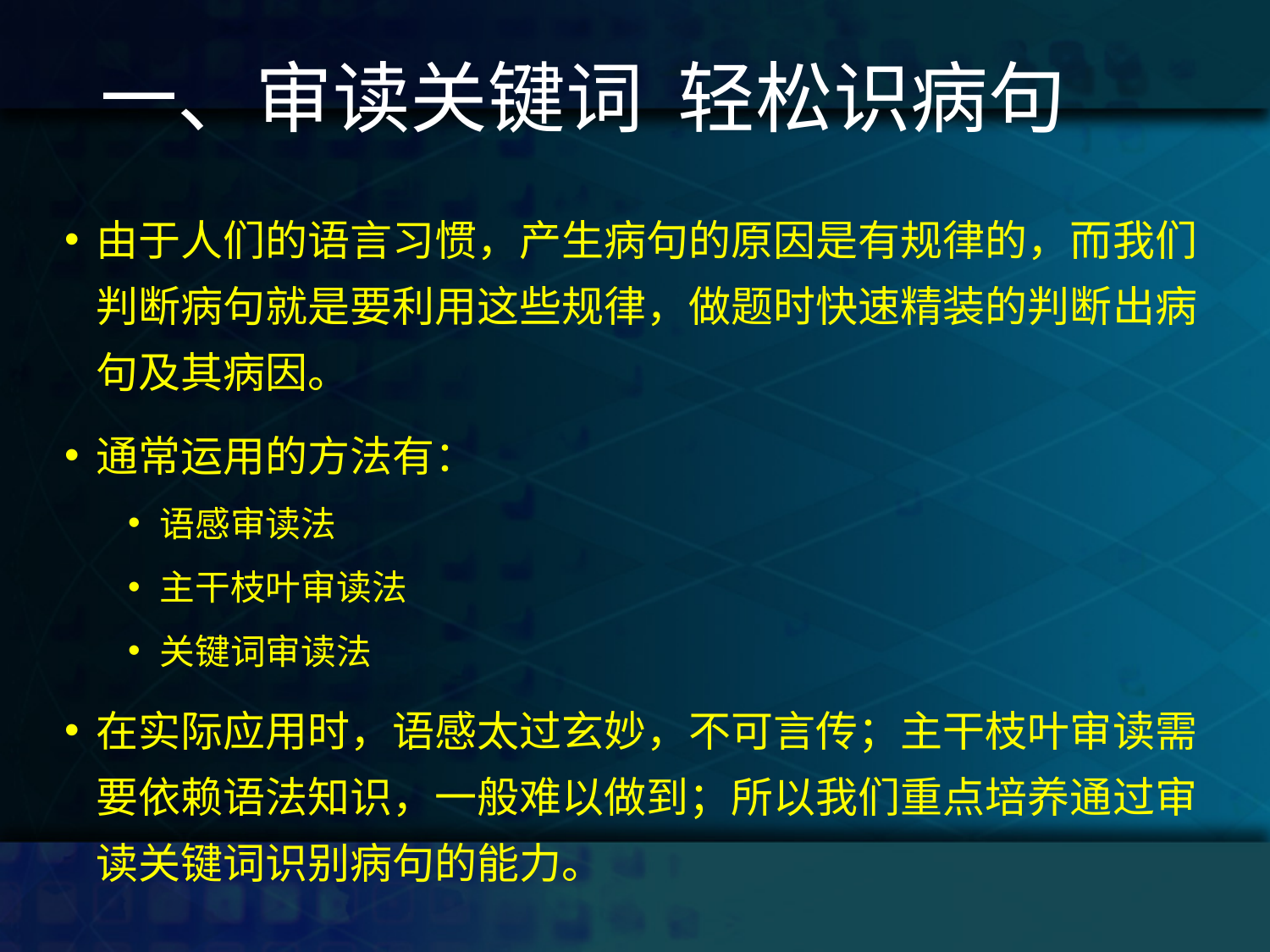

# 一、审读关键词  轻松识病句
由于人们的语言习惯，产生病句的原因是有规律的，而我们判断病句就是要利用这些规律，做题时快速精装的判断出病句及其病因。
通常运用的方法有：
语感审读法
主干枝叶审读法
关键词审读法
在实际应用时，语感太过玄妙，不可言传；主干枝叶审读需要依赖语法知识，一般难以做到；所以我们重点培养通过审读关键词识别病句的能力。